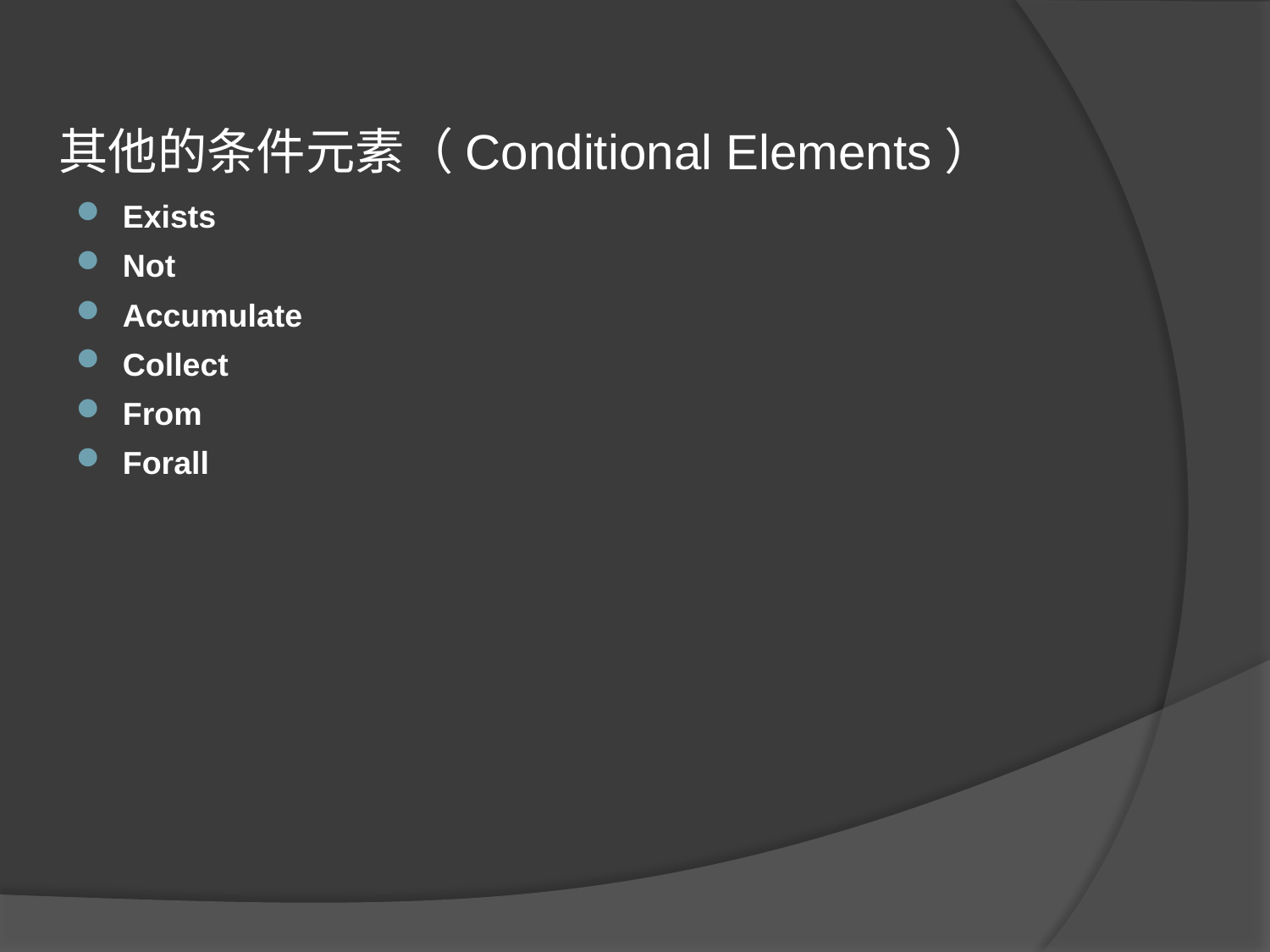

# 其他的条件元素（Conditional Elements）
Exists
Not
Accumulate
Collect
From
Forall